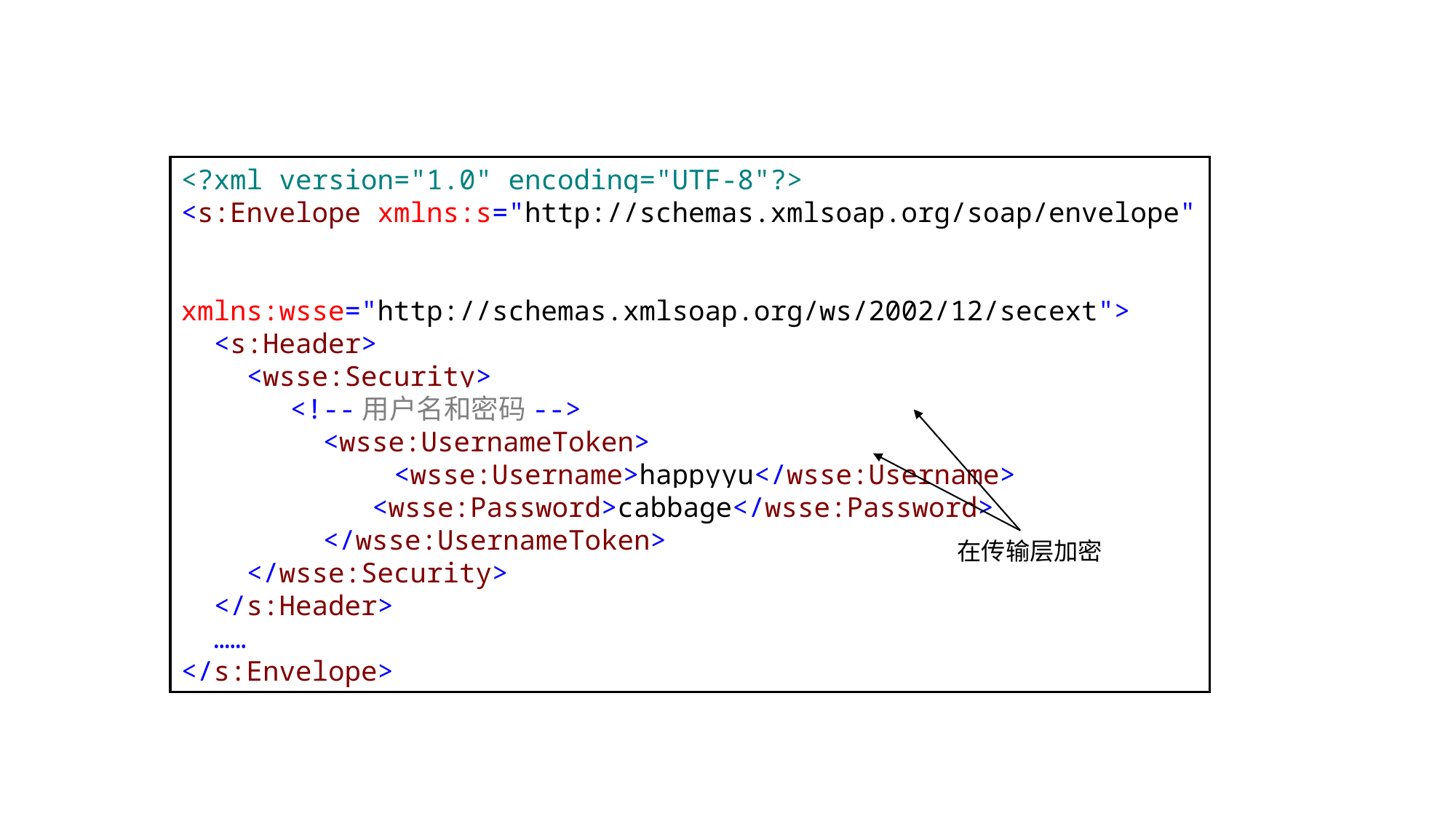

<?xml version="1.0" encoding="UTF-8"?>
<s:Envelope xmlns:s="http://schemas.xmlsoap.org/soap/envelope"
            xmlns:wsse="http://schemas.xmlsoap.org/ws/2002/12/secext">
  <s:Header>
    <wsse:Security>
	<!--用户名和密码-->
	  <wsse:UsernameToken>
             <wsse:Username>happyyu</wsse:Username>
	     <wsse:Password>cabbage</wsse:Password>
	  </wsse:UsernameToken>
    </wsse:Security>
  </s:Header>
  ……
</s:Envelope>

在传输层加密